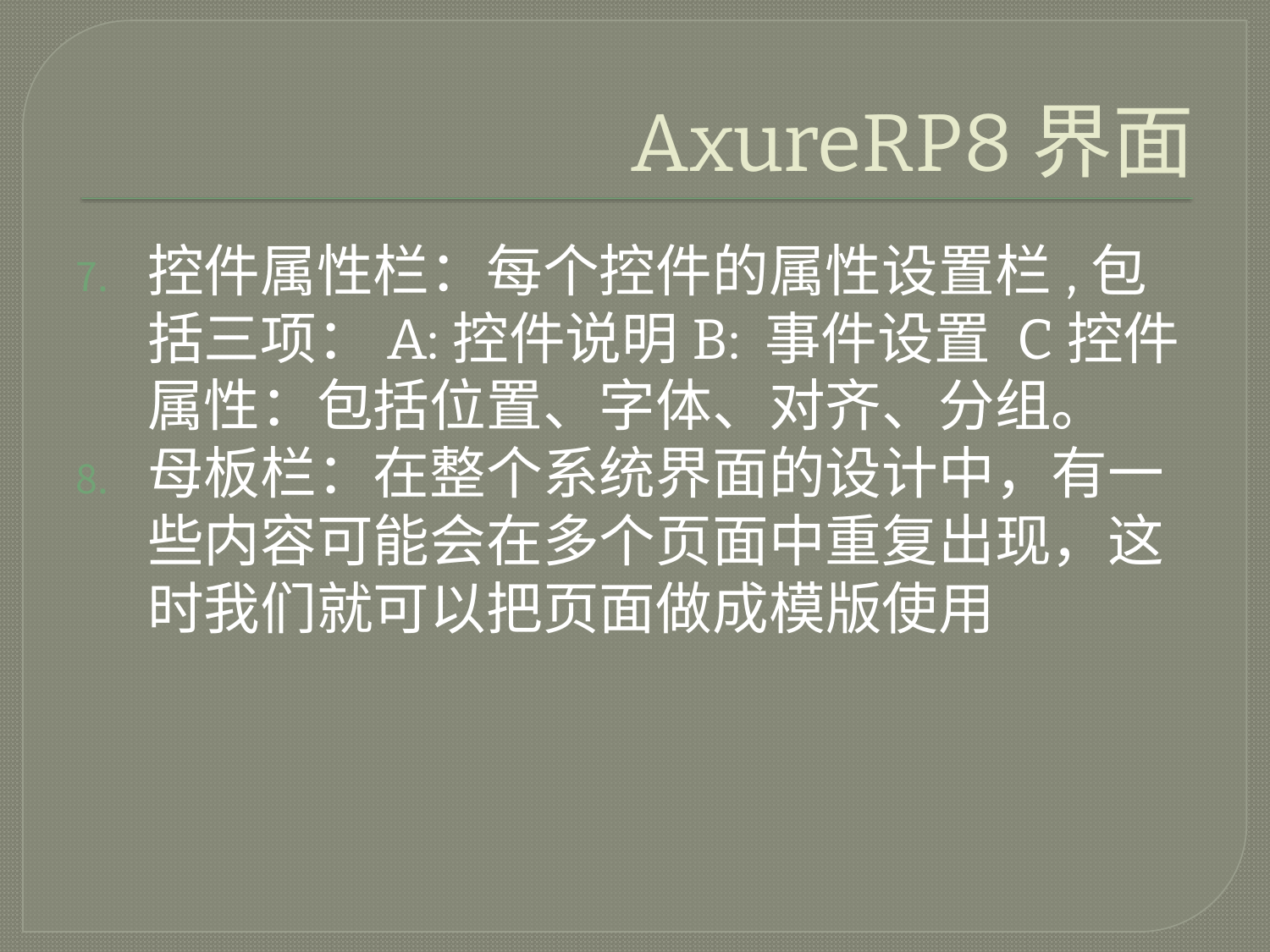

# AxureRP8界面
控件属性栏：每个控件的属性设置栏,包括三项：A:控件说明B: 事件设置 C控件属性：包括位置、字体、对齐、分组。
母板栏：在整个系统界面的设计中，有一些内容可能会在多个页面中重复出现，这时我们就可以把页面做成模版使用